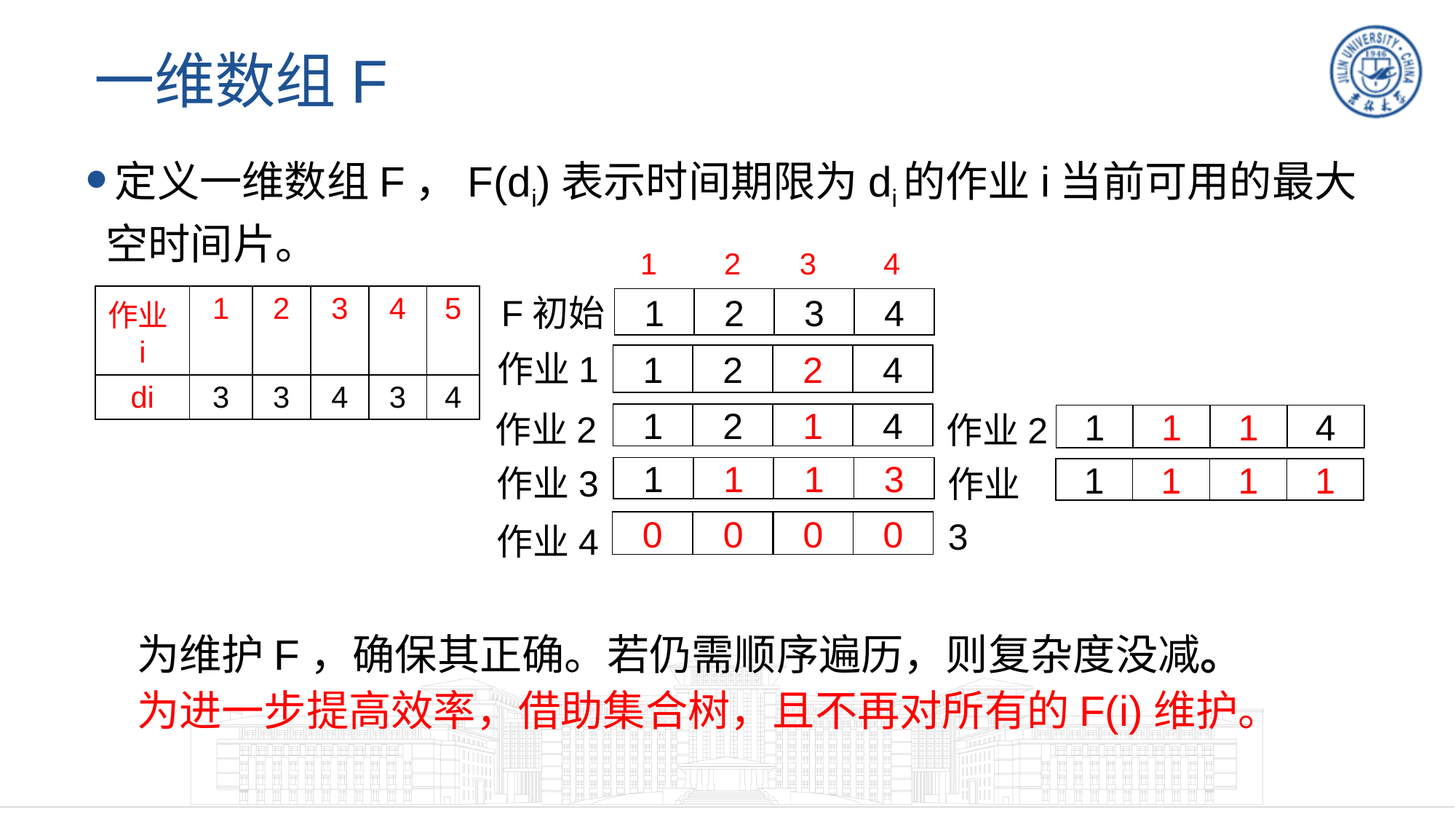

# 一维数组F
定义一维数组F，F(di)表示时间期限为di的作业i当前可用的最大空时间片。

1        2       3        4
F初始
1
2
3
4
| 作业i | 1 | 2 | 3 | 4 | 5 |
| --- | --- | --- | --- | --- | --- |
| di | 3 | 3 | 4 | 3 | 4 |
作业1
1
2
2
4
作业2
1
2
1
4
作业2
1
1
1
4
作业3
1
1
1
3
作业3
1
1
1
1
作业4
0
0
0
0
为维护F，确保其正确。若仍需顺序遍历，则复杂度没减。
为进一步提高效率，借助集合树，且不再对所有的F(i)维护。
29